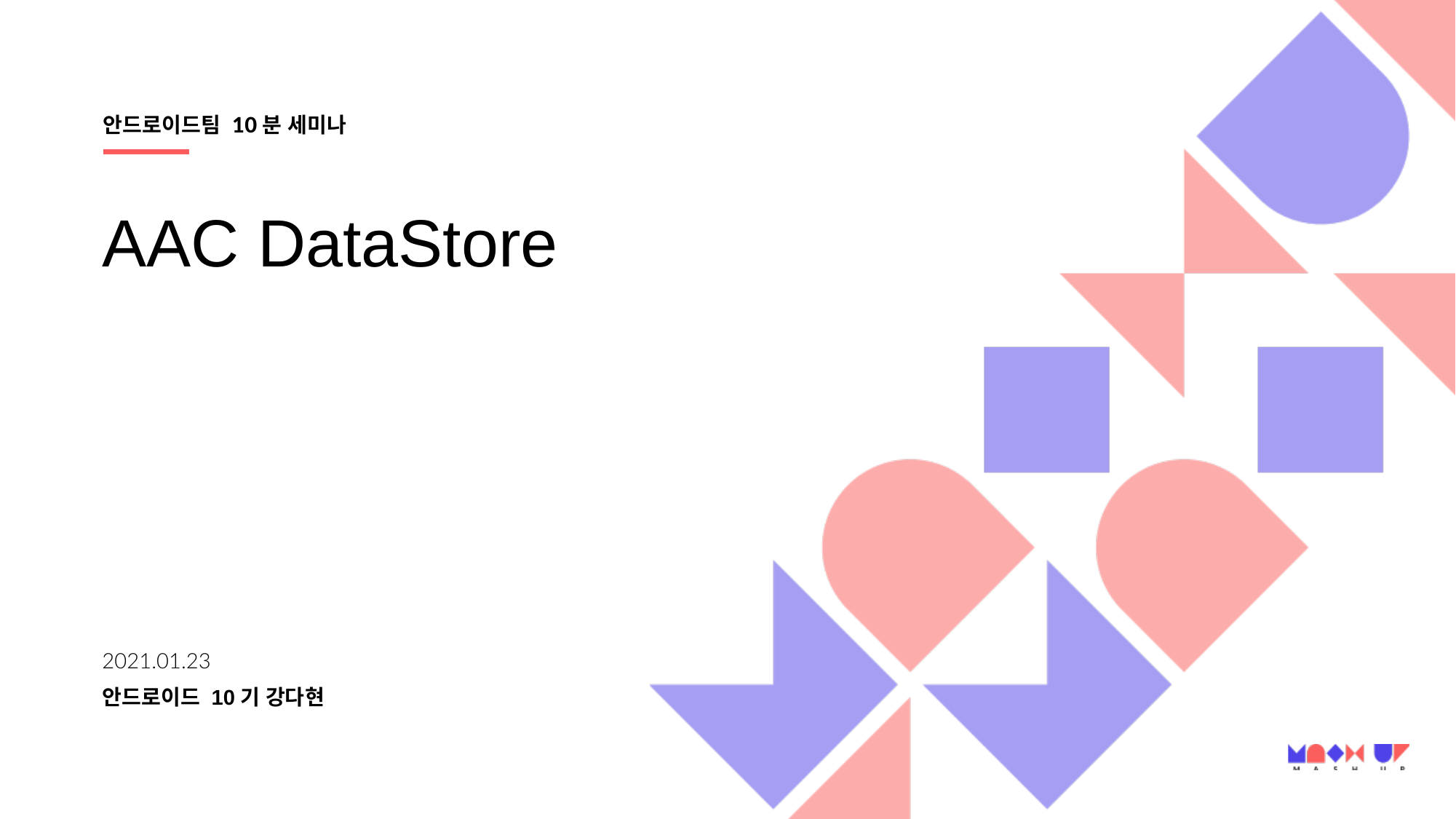

안드로이드팀 10분 세미나
# AAC DataStore
2021.01.23
안드로이드 10기 강다현